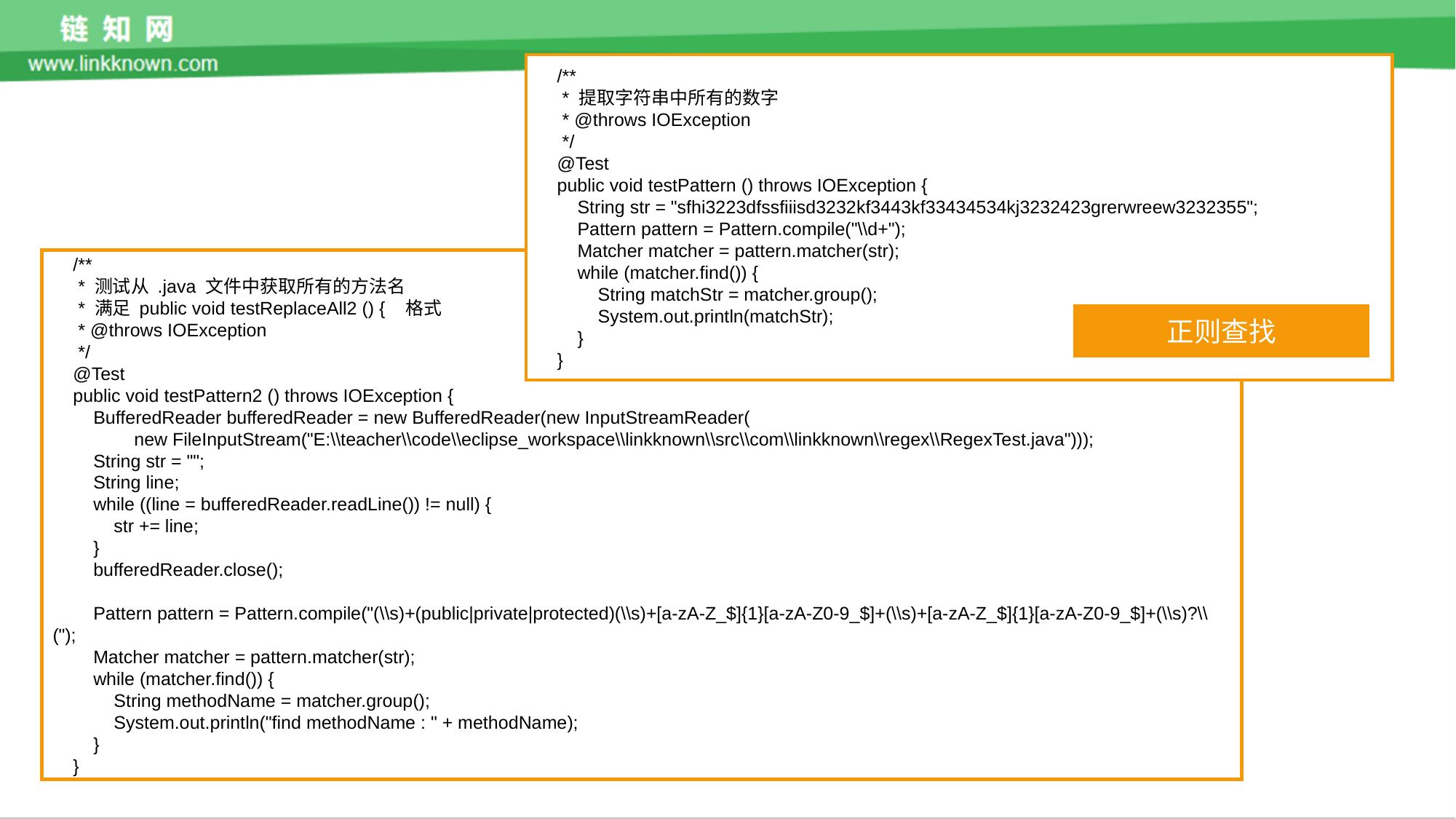

/**
     * 提取字符串中所有的数字
     * @throws IOException
     */
    @Test
    public void testPattern () throws IOException {
        String str = "sfhi3223dfssfiiisd3232kf3443kf33434534kj3232423grerwreew3232355";
        Pattern pattern = Pattern.compile("\\d+");
        Matcher matcher = pattern.matcher(str);
        while (matcher.find()) {
            String matchStr = matcher.group();
            System.out.println(matchStr);
        }
    }
    /**
     * 测试从 .java 文件中获取所有的方法名
     * 满足 public void testReplaceAll2 () {   格式
     * @throws IOException
     */
    @Test
    public void testPattern2 () throws IOException {
        BufferedReader bufferedReader = new BufferedReader(new InputStreamReader(
                new FileInputStream("E:\\teacher\\code\\eclipse_workspace\\linkknown\\src\\com\\linkknown\\regex\\RegexTest.java")));
        String str = "";
        String line;
        while ((line = bufferedReader.readLine()) != null) {
            str += line;
        }
        bufferedReader.close();

        Pattern pattern = Pattern.compile("(\\s)+(public|private|protected)(\\s)+[a-zA-Z_$]{1}[a-zA-Z0-9_$]+(\\s)+[a-zA-Z_$]{1}[a-zA-Z0-9_$]+(\\s)?\\(");
        Matcher matcher = pattern.matcher(str);
        while (matcher.find()) {
            String methodName = matcher.group();
            System.out.println("find methodName : " + methodName);
        }
    }
正则查找